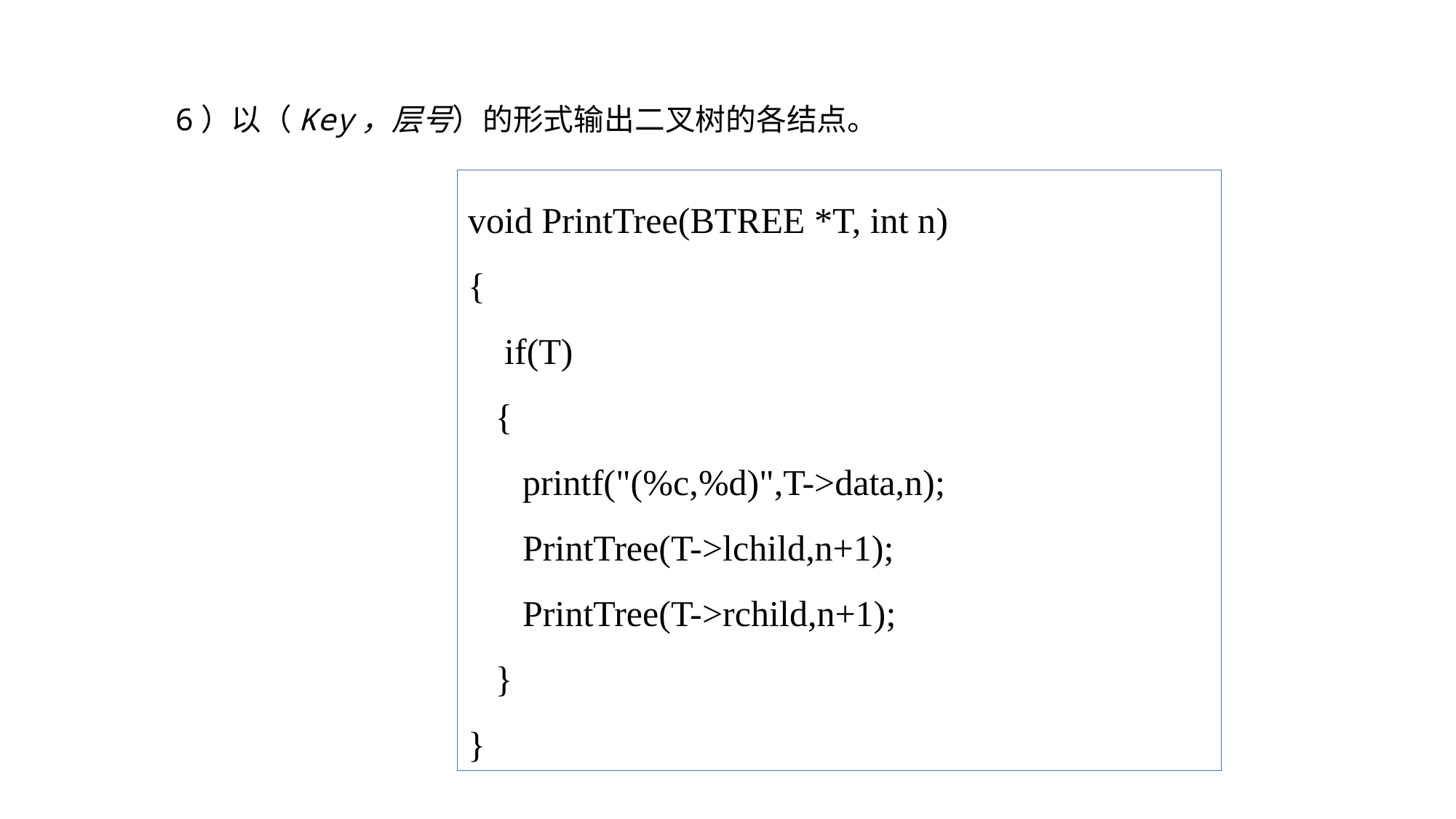

6）以（Key，层号）的形式输出二叉树的各结点。
void PrintTree(BTREE *T, int n)
{
    if(T)
   {
      printf("(%c,%d)",T->data,n);
      PrintTree(T->lchild,n+1);
      PrintTree(T->rchild,n+1);
   }
}